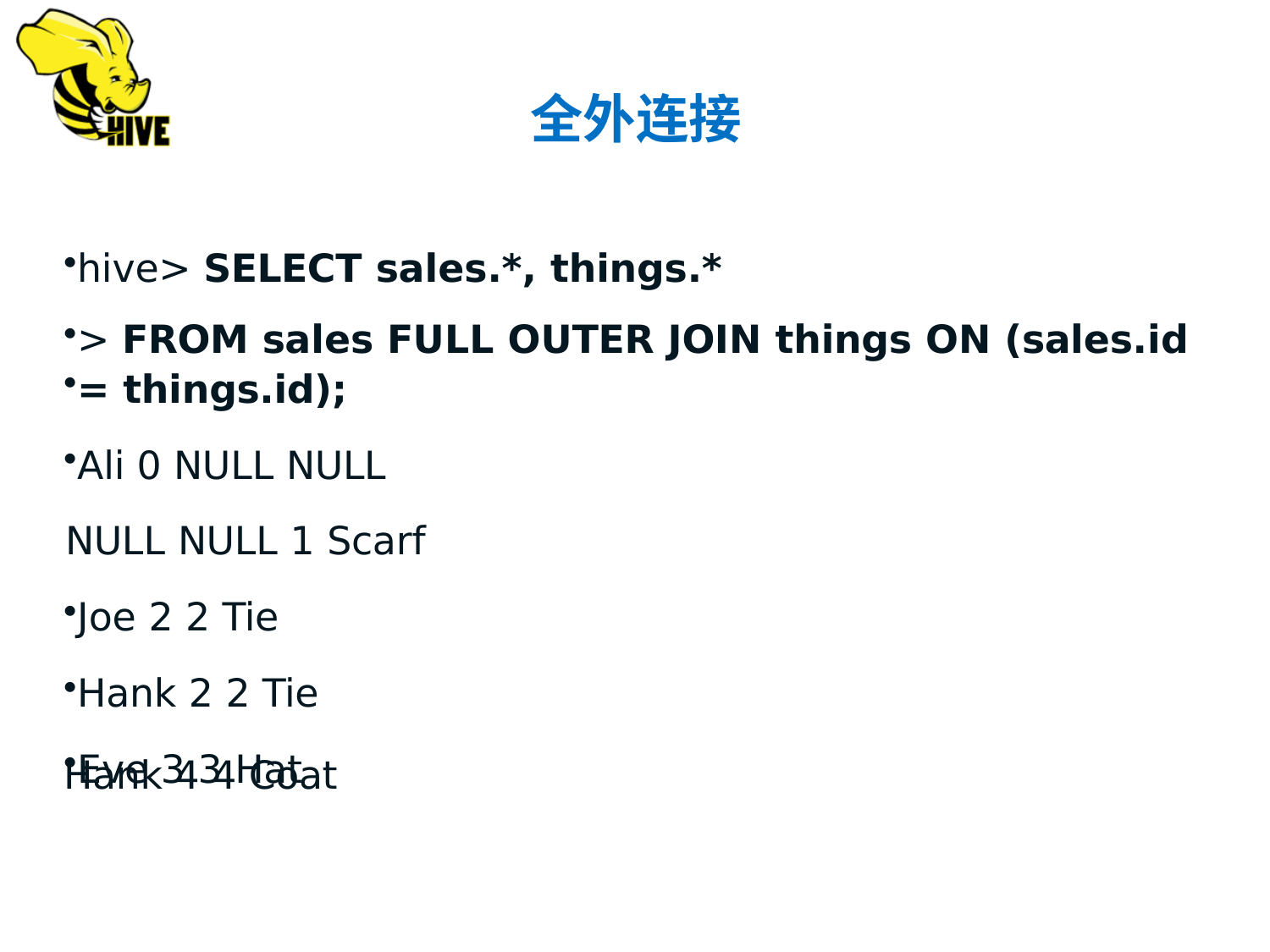

# 全外连接
hive> SELECT sales.*, things.*
> FROM sales FULL OUTER JOIN things ON (sales.id
= things.id);
Ali 0 NULL NULL NULL NULL 1 Scarf
Joe 2 2 Tie
Hank 2 2 Tie
Eve 3 3 Hat
Hank 4 4 Coat